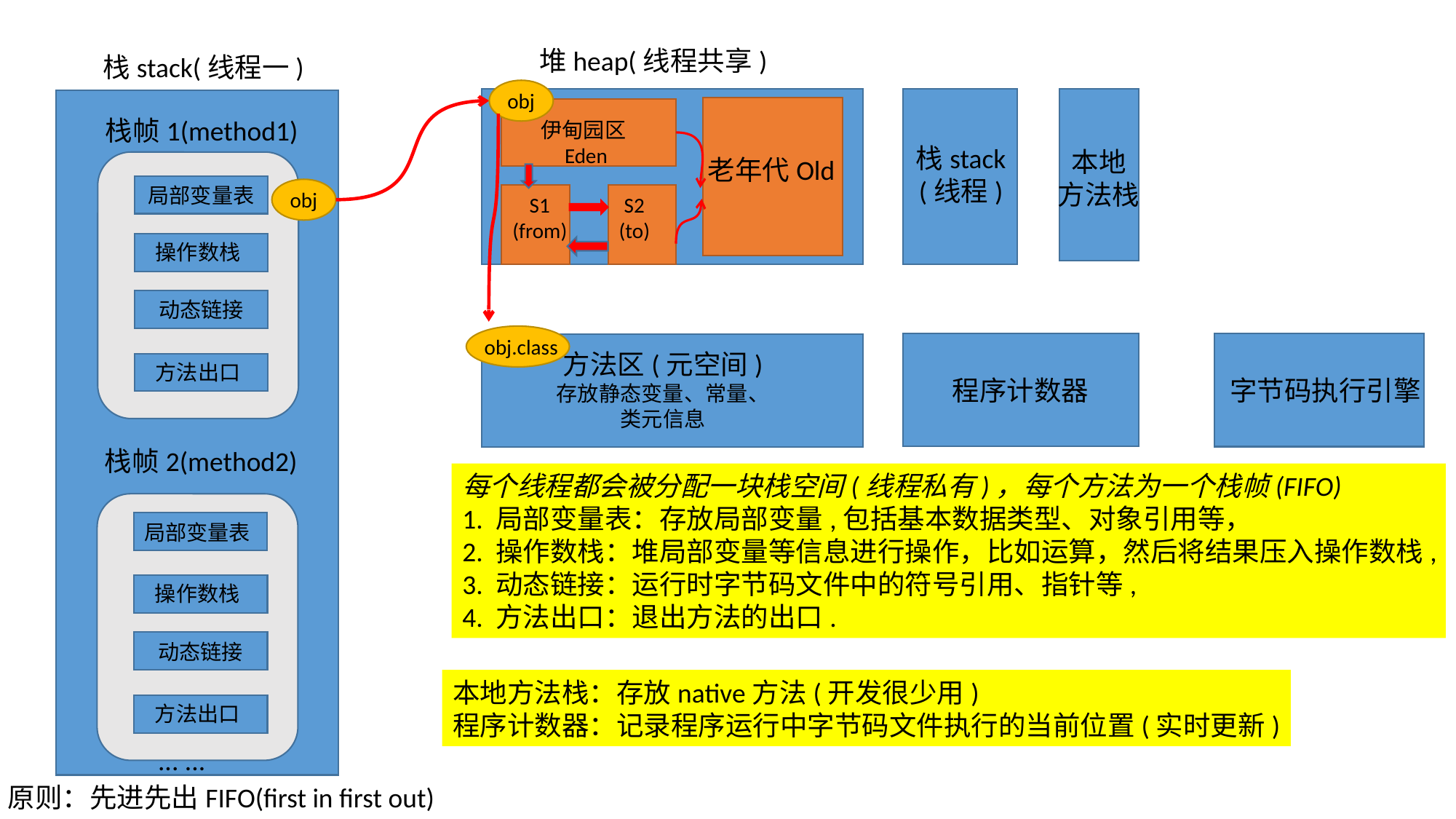

堆heap(线程共享)
栈stack(线程一)

obj

栈帧1(method1)
伊甸园区Eden
栈stack
(线程)
本地
方法栈
老年代Old

局部变量表

obj

S1
(from)
S2
(to)

操作数栈

动态链接

obj.class

方法区(元空间)
存放静态变量、常量、
类元信息

方法出口
程序计数器
字节码执行引擎
栈帧2(method2)
每个线程都会被分配一块栈空间(线程私有)，每个方法为一个栈帧(FIFO)
1. 局部变量表：存放局部变量,包括基本数据类型、对象引用等，
2. 操作数栈：堆局部变量等信息进行操作，比如运算，然后将结果压入操作数栈,
3. 动态链接：运行时字节码文件中的符号引用、指针等,
4. 方法出口：退出方法的出口.

局部变量表

操作数栈

动态链接
本地方法栈：存放native方法(开发很少用)
程序计数器：记录程序运行中字节码文件执行的当前位置(实时更新)

方法出口
... ...
原则：先进先出FIFO(first in first out)